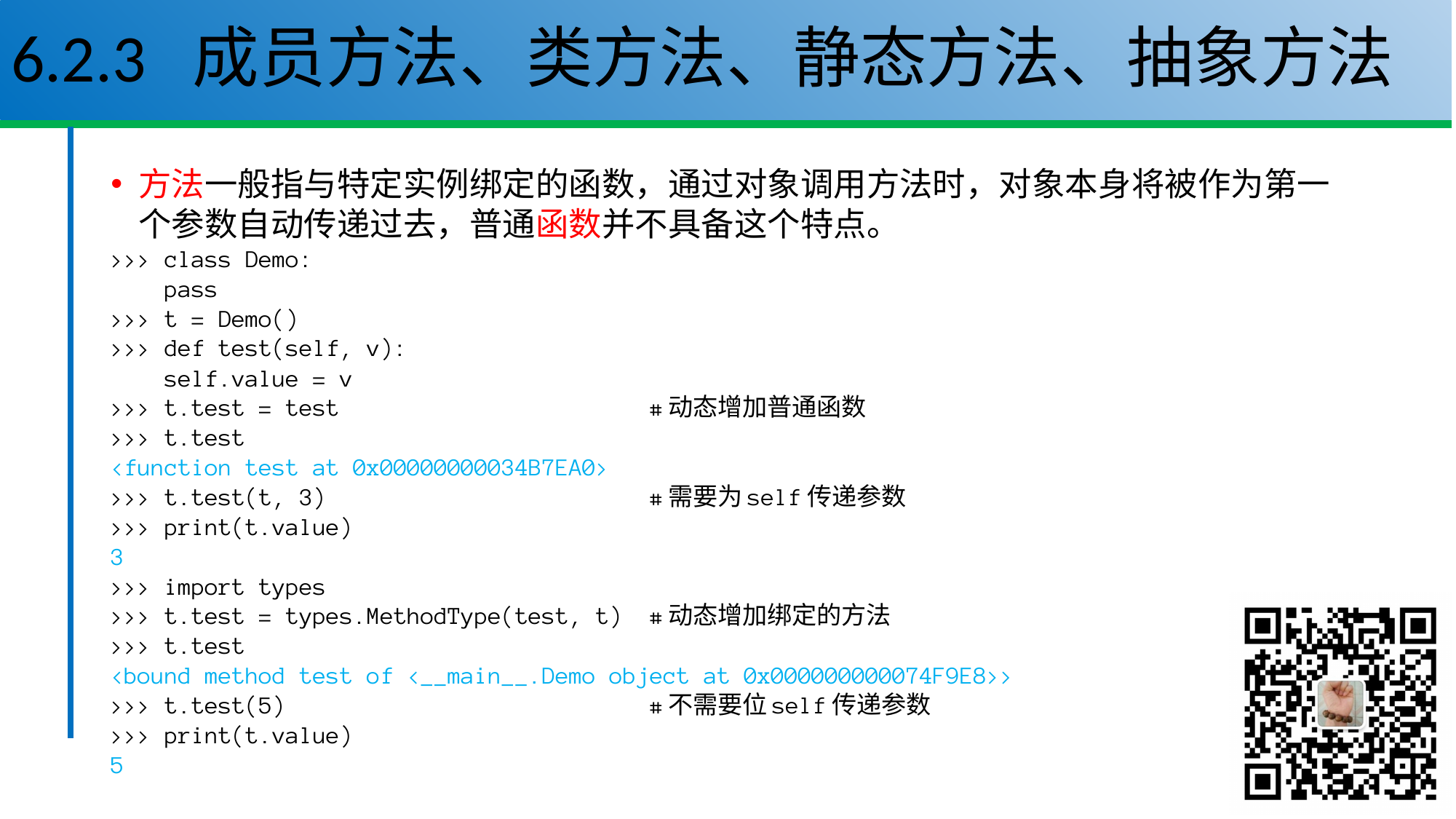

# 6.2.3  成员方法、类方法、静态方法、抽象方法
方法一般指与特定实例绑定的函数，通过对象调用方法时，对象本身将被作为第一个参数自动传递过去，普通函数并不具备这个特点。
>>> class Demo:
    pass
>>> t = Demo()
>>> def test(self, v):
    self.value = v
>>> t.test = test                       #动态增加普通函数
>>> t.test
<function test at 0x00000000034B7EA0>
>>> t.test(t, 3)                        #需要为self传递参数
>>> print(t.value)
3
>>> import types
>>> t.test = types.MethodType(test, t)  #动态增加绑定的方法
>>> t.test
<bound method test of <__main__.Demo object at 0x000000000074F9E8>>
>>> t.test(5)                           #不需要位self传递参数
>>> print(t.value)
5
12